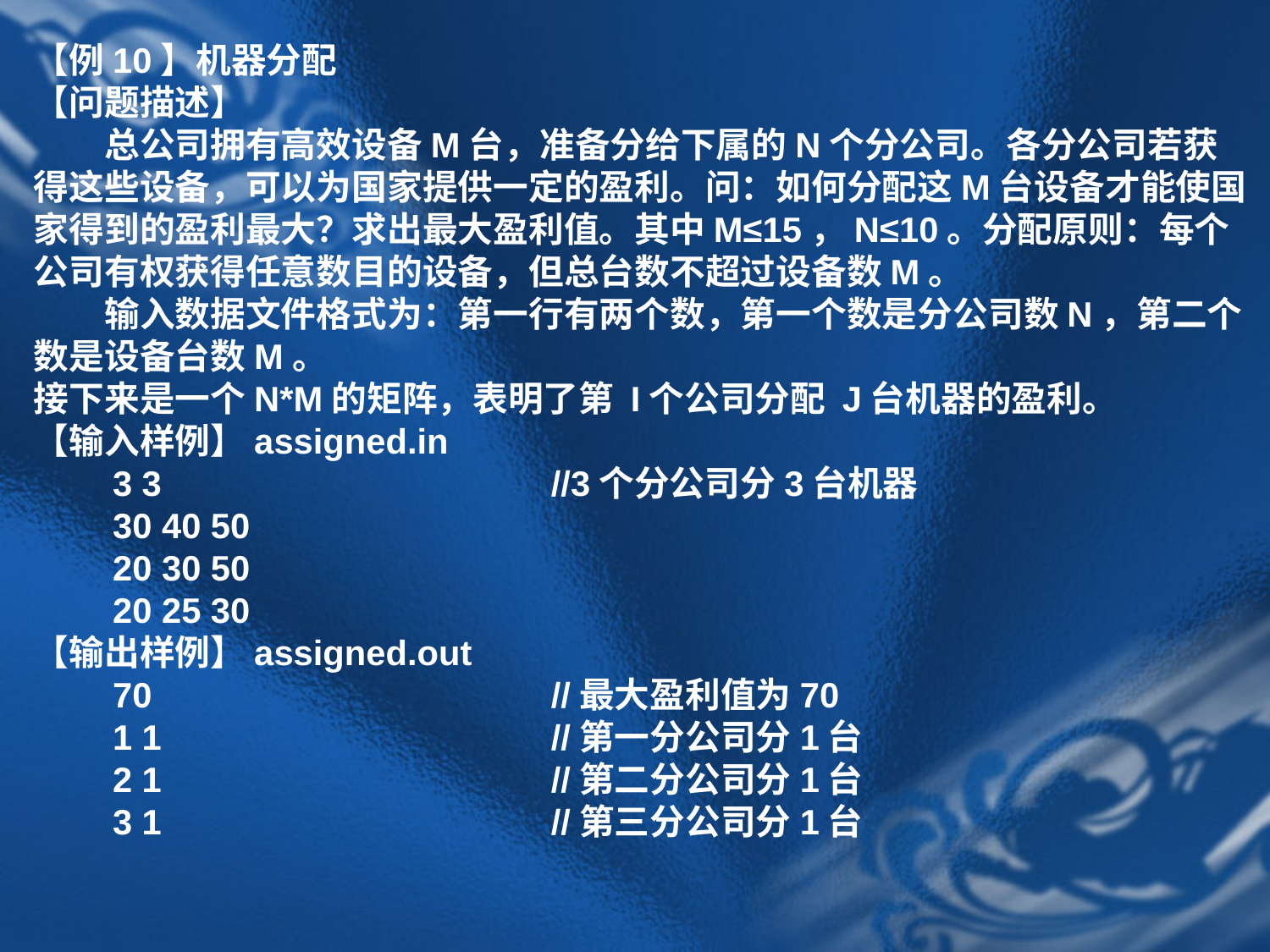

【例10】机器分配
【问题描述】
　　总公司拥有高效设备M台，准备分给下属的N个分公司。各分公司若获得这些设备，可以为国家提供一定的盈利。问：如何分配这M台设备才能使国家得到的盈利最大？求出最大盈利值。其中M≤15，N≤10。分配原则：每个公司有权获得任意数目的设备，但总台数不超过设备数M。
　　输入数据文件格式为：第一行有两个数，第一个数是分公司数N，第二个数是设备台数M。
接下来是一个N*M的矩阵，表明了第 I个公司分配 J台机器的盈利。
【输入样例】assigned.in
　　3 3                                        //3个分公司分3台机器
　　30 40 50
　　20 30 50
　　20 25 30
【输出样例】assigned.out
　　70                                         //最大盈利值为70
　　1 1                                        //第一分公司分1台
　　2 1                                        //第二分公司分1台
　　3 1                                        //第三分公司分1台